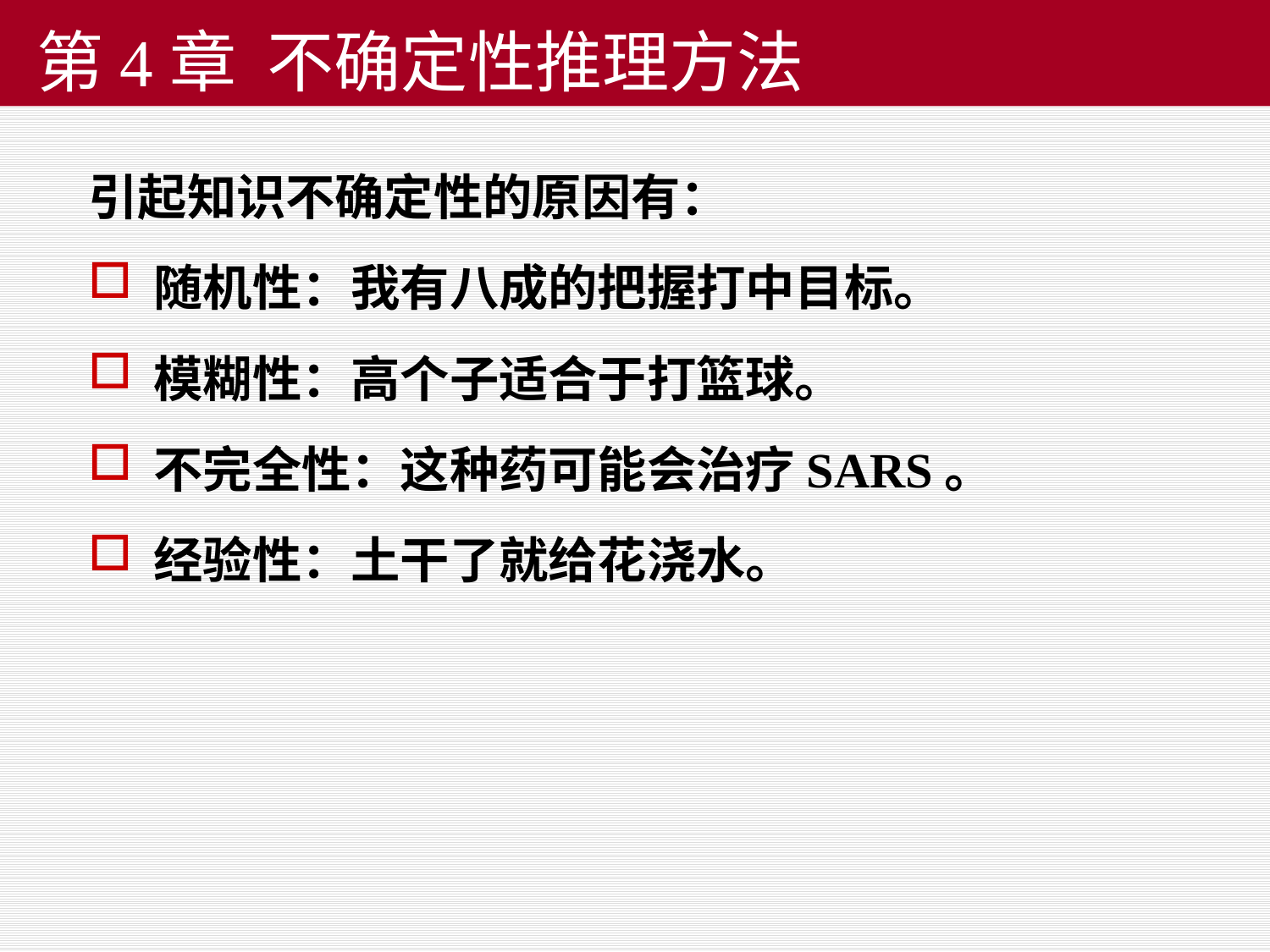

第4章  不确定性推理方法
引起知识不确定性的原因有：
随机性：我有八成的把握打中目标。
模糊性：高个子适合于打篮球。
不完全性：这种药可能会治疗SARS。
经验性：土干了就给花浇水。
4